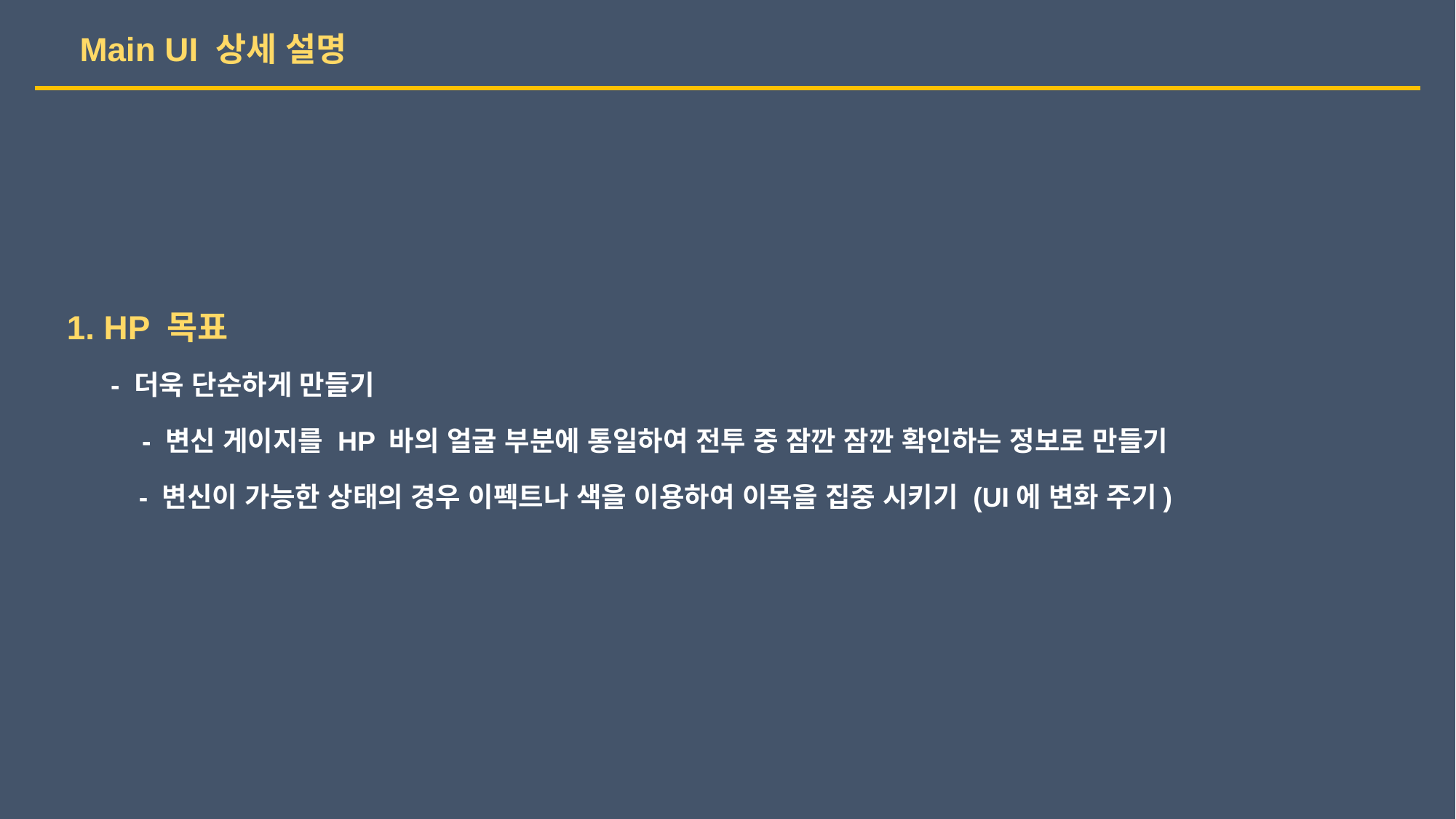

Main UI 상세 설명
1. HP 목표
 - 더욱 단순하게 만들기
 - 변신 게이지를 HP 바의 얼굴 부분에 통일하여 전투 중 잠깐 잠깐 확인하는 정보로 만들기
 - 변신이 가능한 상태의 경우 이펙트나 색을 이용하여 이목을 집중 시키기 (UI에 변화 주기)